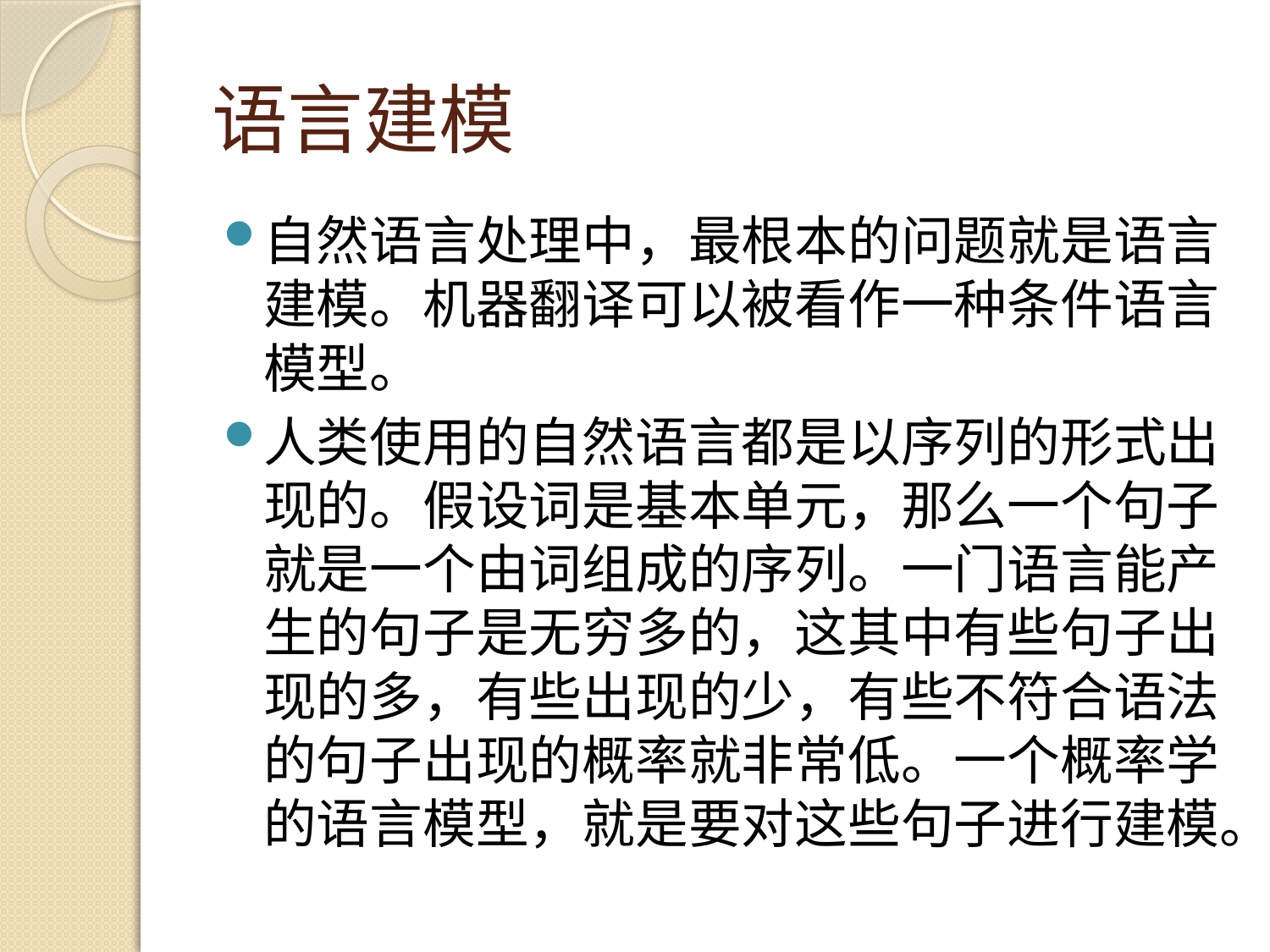

# 语言建模
自然语言处理中，最根本的问题就是语言建模。机器翻译可以被看作一种条件语言模型。
人类使用的自然语言都是以序列的形式出现的。假设词是基本单元，那么一个句子就是一个由词组成的序列。一门语言能产生的句子是无穷多的，这其中有些句子出现的多，有些出现的少，有些不符合语法的句子出现的概率就非常低。一个概率学的语言模型，就是要对这些句子进行建模。